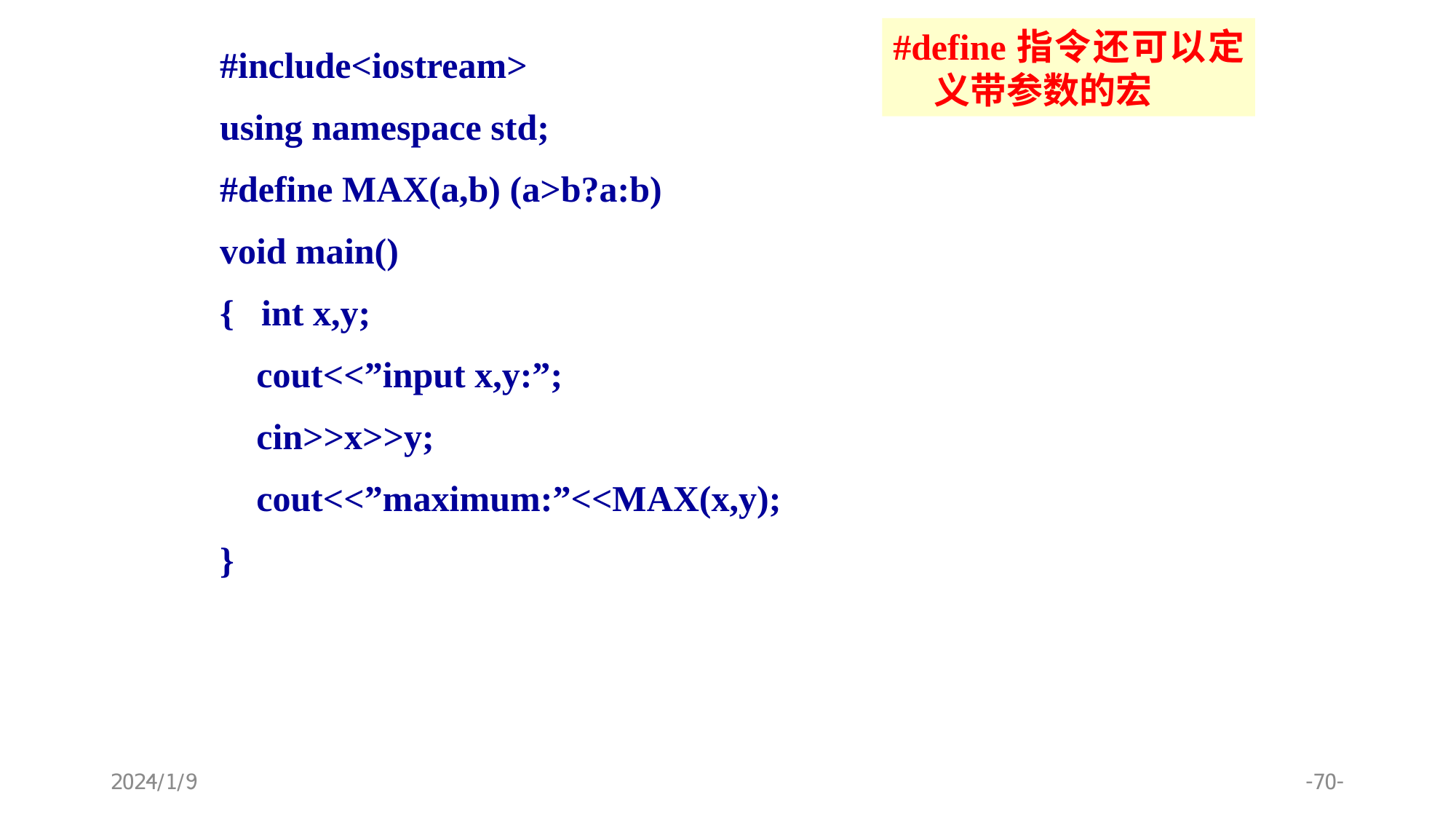

#define指令还可以定义带参数的宏
#include<iostream>
using namespace std;
#define MAX(a,b) (a>b?a:b)
void main()
{   int x,y;
    cout<<”input x,y:”;
    cin>>x>>y;
    cout<<”maximum:”<<MAX(x,y);
}
2024/1/9
-70-